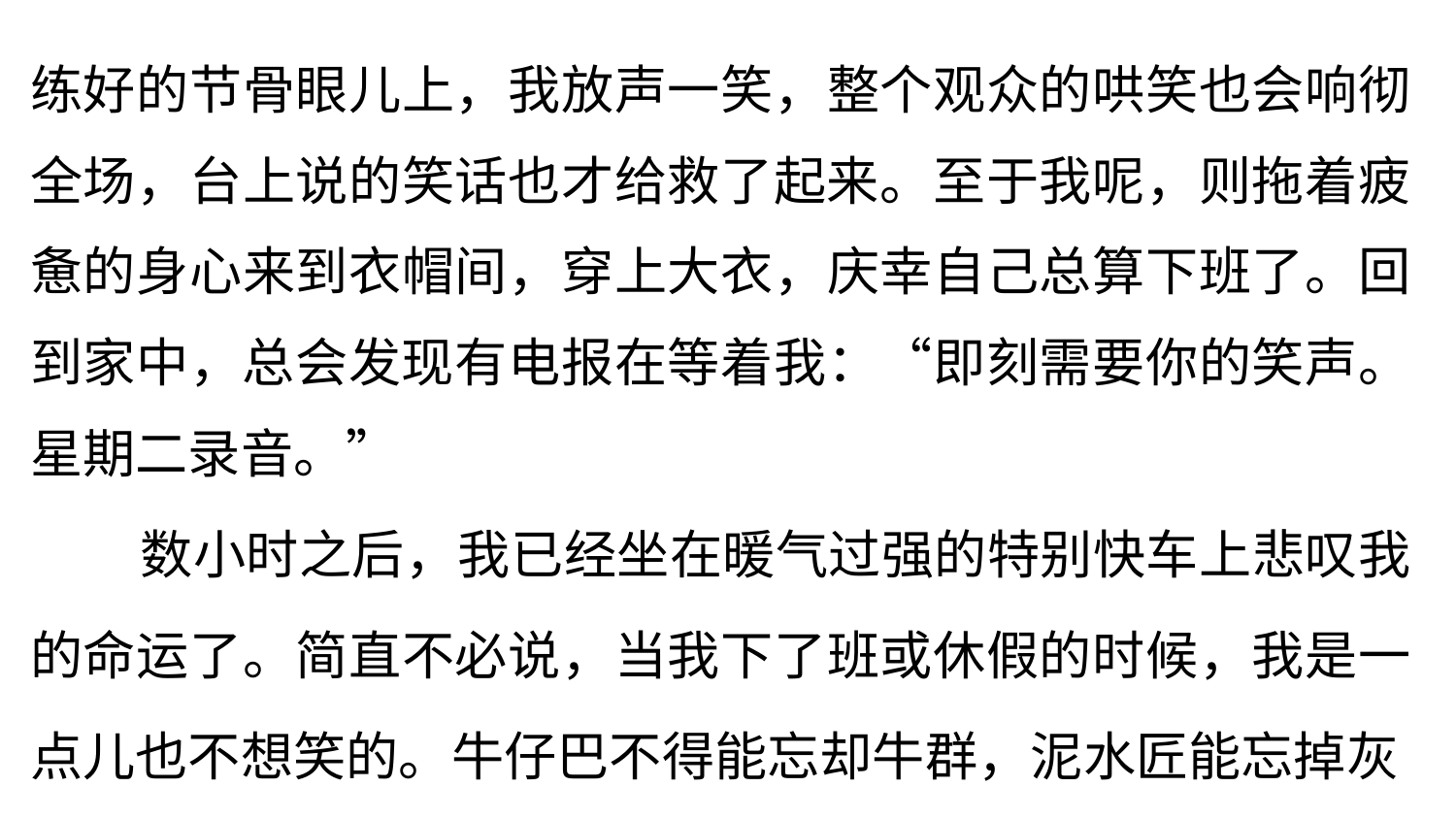

练好的节骨眼儿上，我放声一笑，整个观众的哄笑也会响彻全场，台上说的笑话也才给救了起来。至于我呢，则拖着疲惫的身心来到衣帽间，穿上大衣，庆幸自己总算下班了。回到家中，总会发现有电报在等着我：“即刻需要你的笑声。星期二录音。”
        数小时之后，我已经坐在暖气过强的特别快车上悲叹我的命运了。简直不必说，当我下了班或休假的时候，我是一点儿也不想笑的。牛仔巴不得能忘却牛群，泥水匠能忘掉灰